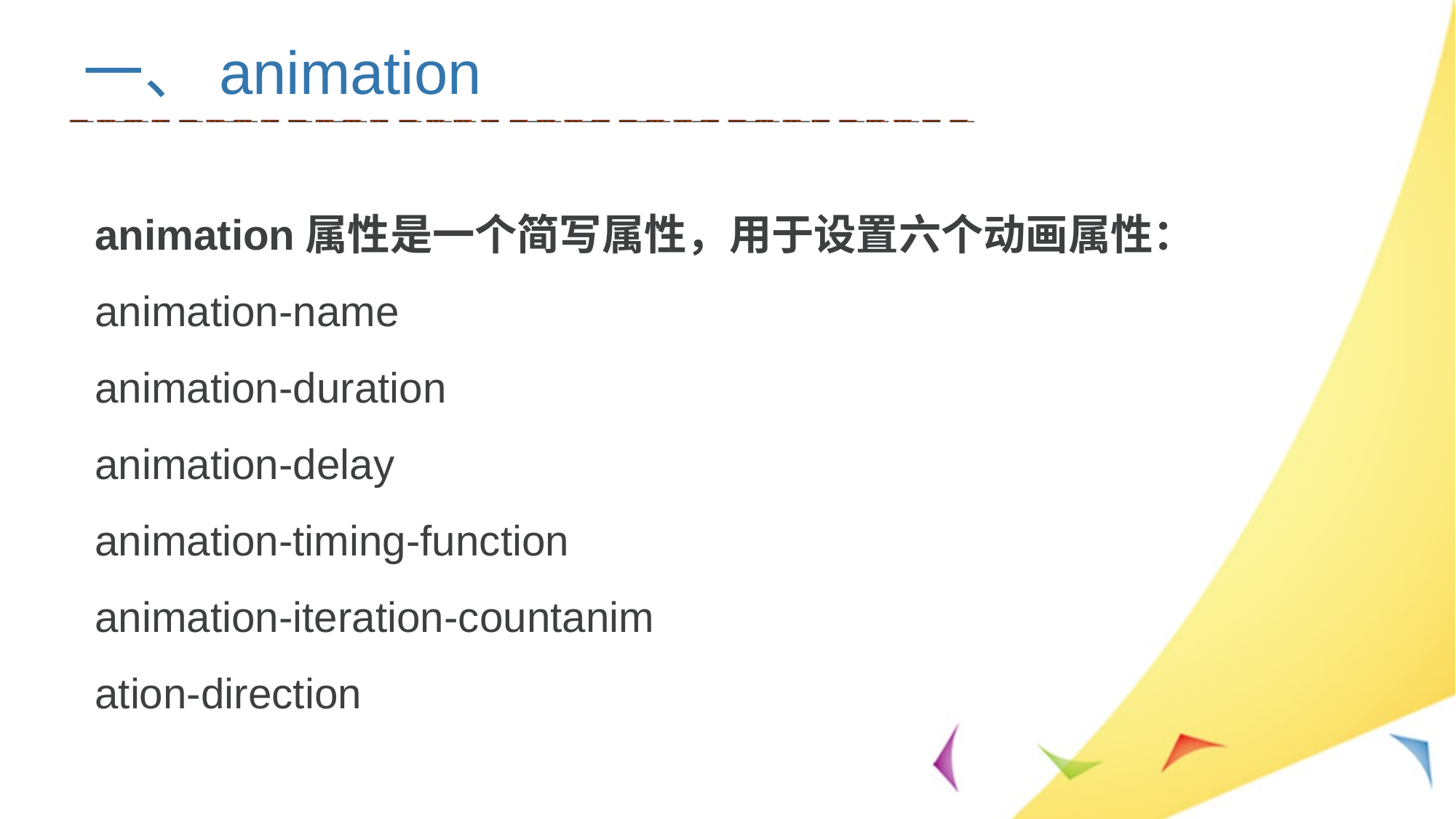

# 一、animation
animation属性是一个简写属性，用于设置六个动画属性：
animation-name
animation-duration
animation-delay
animation-timing-function
animation-iteration-countanim
ation-direction